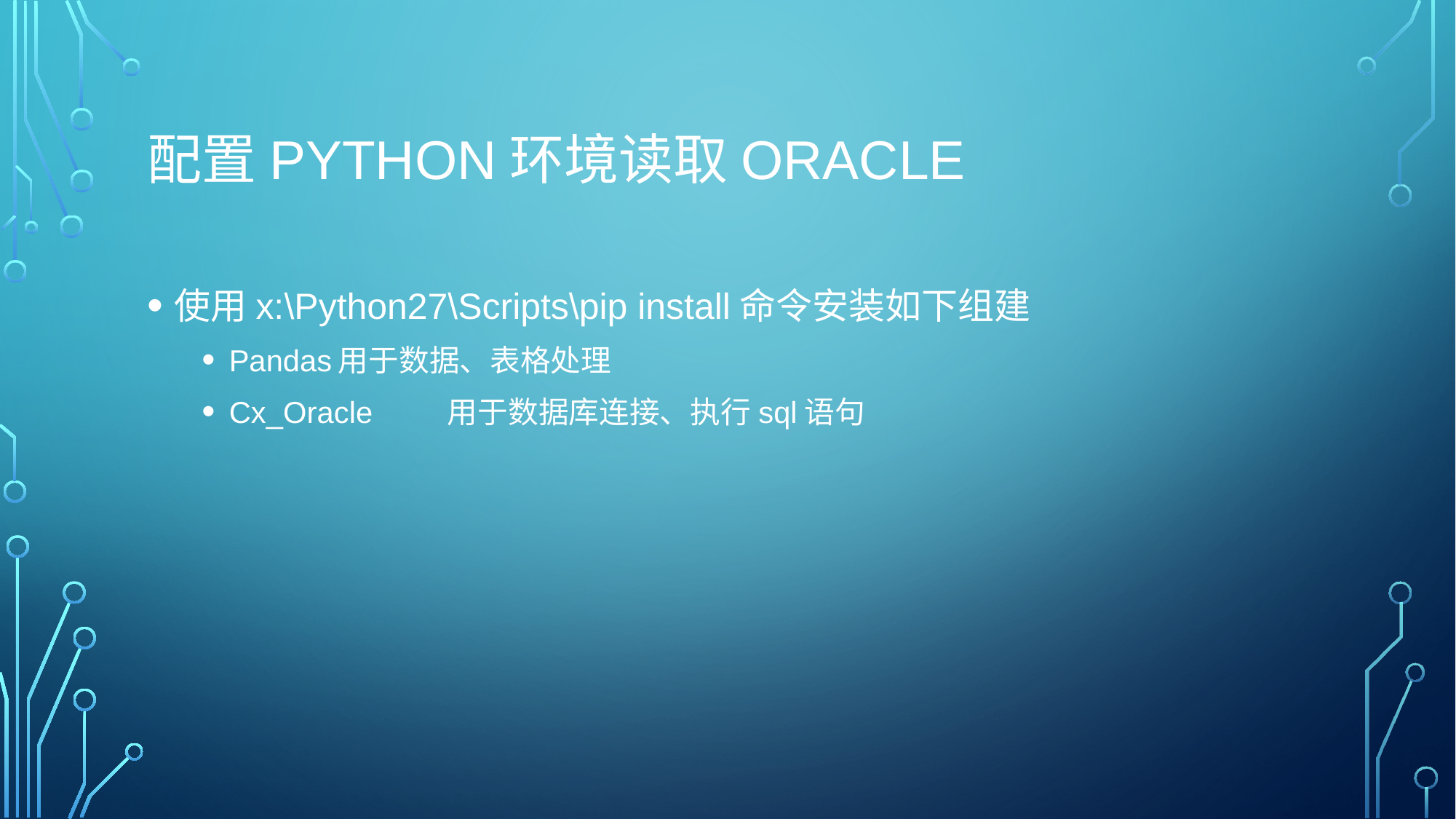

# 配置python环境读取ORacle
使用x:\Python27\Scripts\pip install命令安装如下组建
Pandas	用于数据、表格处理
Cx_Oracle	用于数据库连接、执行sql语句